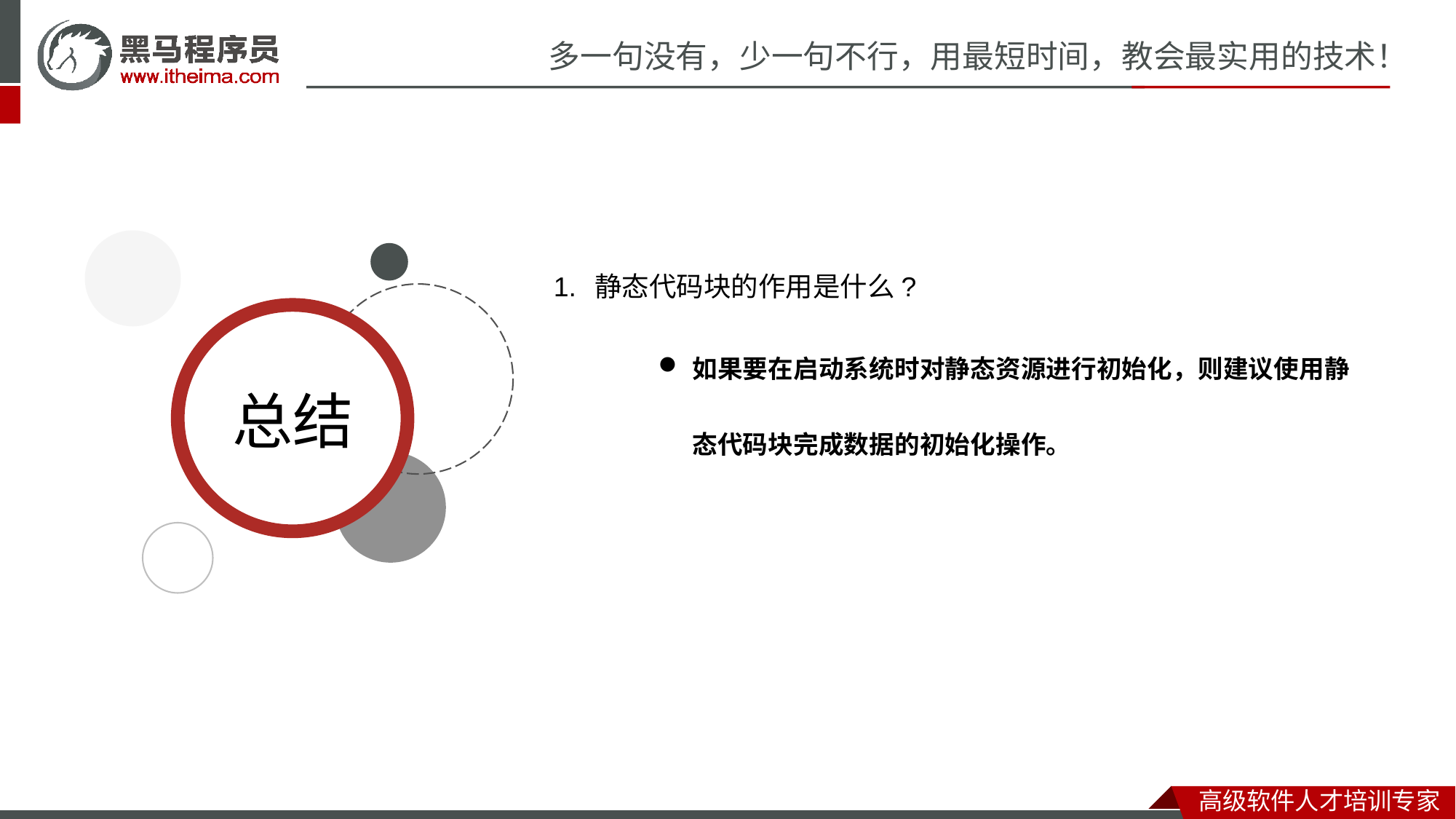

静态代码块的作用是什么?
如果要在启动系统时对静态资源进行初始化，则建议使用静态代码块完成数据的初始化操作。